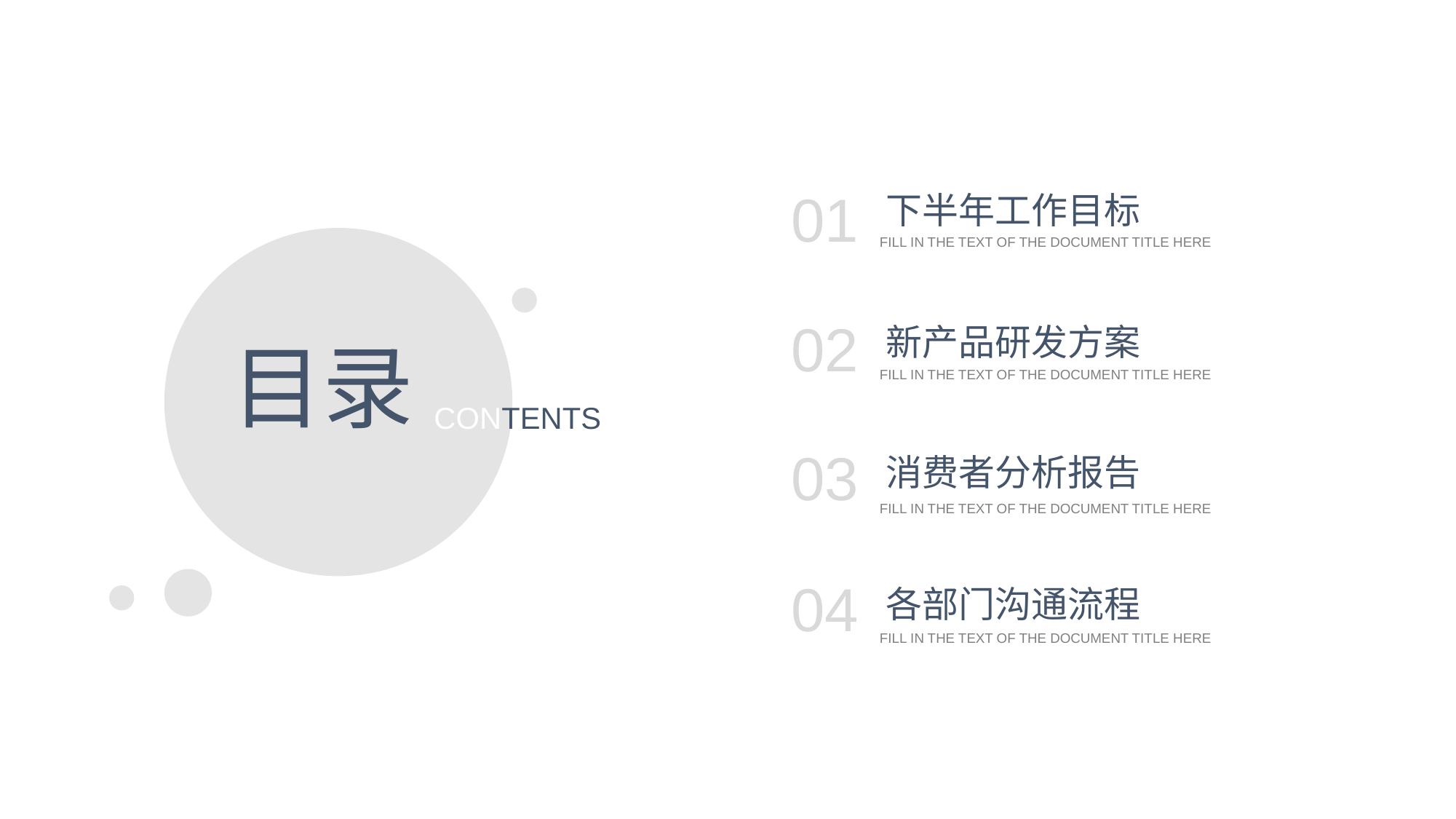

01
下半年工作目标

FILL IN THE TEXT OF THE DOCUMENT TITLE HERE

02
新产品研发方案
目录
FILL IN THE TEXT OF THE DOCUMENT TITLE HERE
CONTENTS
03
消费者分析报告
FILL IN THE TEXT OF THE DOCUMENT TITLE HERE
04

各部门沟通流程

FILL IN THE TEXT OF THE DOCUMENT TITLE HERE